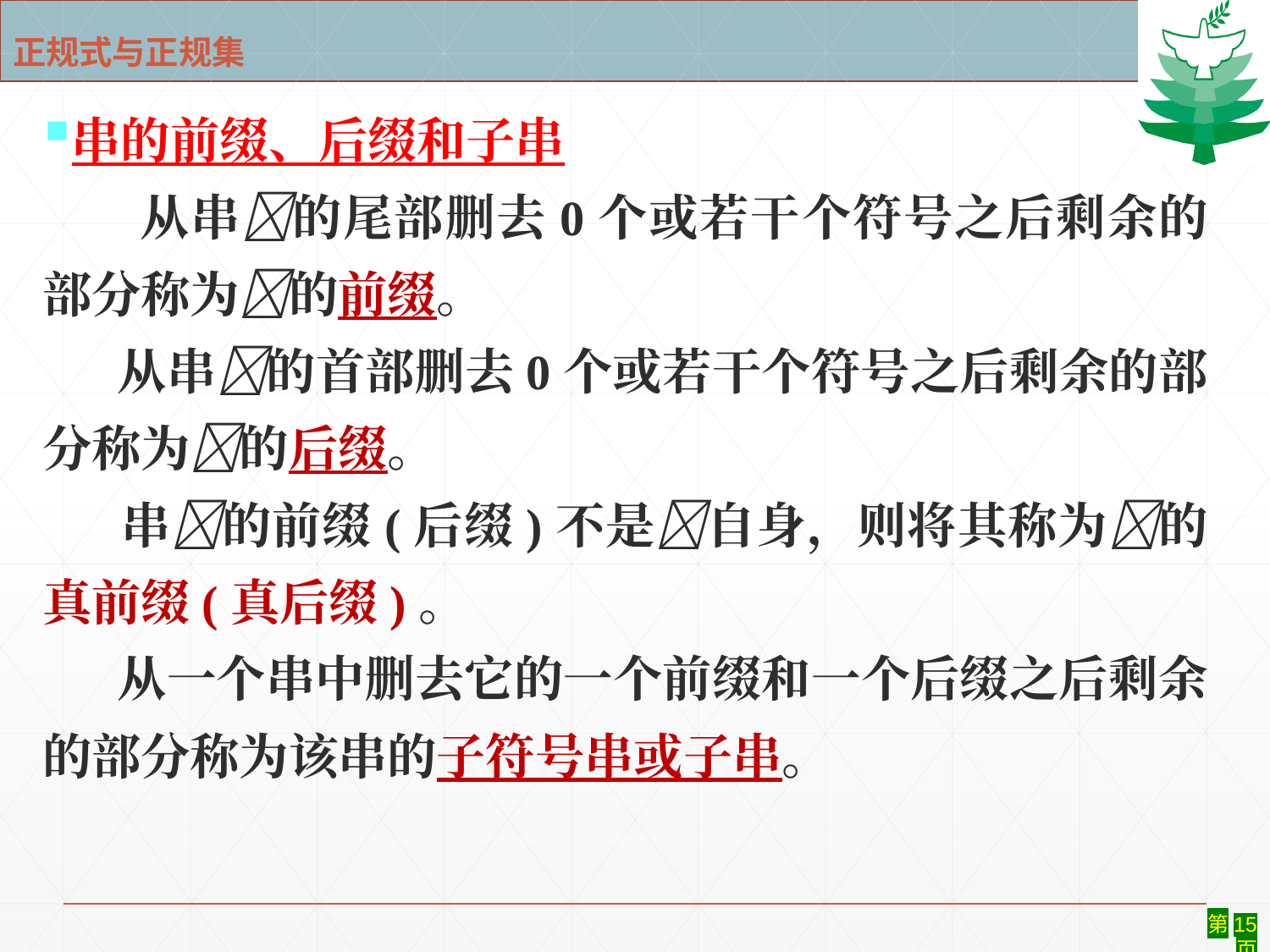

# 正规式与正规集
串的前缀、后缀和子串
      从串α的尾部删去0个或若干个符号之后剩余的部分称为α的前缀。
     从串α的首部删去0个或若干个符号之后剩余的部分称为α的后缀。
     串α的前缀(后缀)不是α自身，则将其称为α的真前缀(真后缀)。
     从一个串中删去它的一个前缀和一个后缀之后剩余的部分称为该串的子符号串或子串。